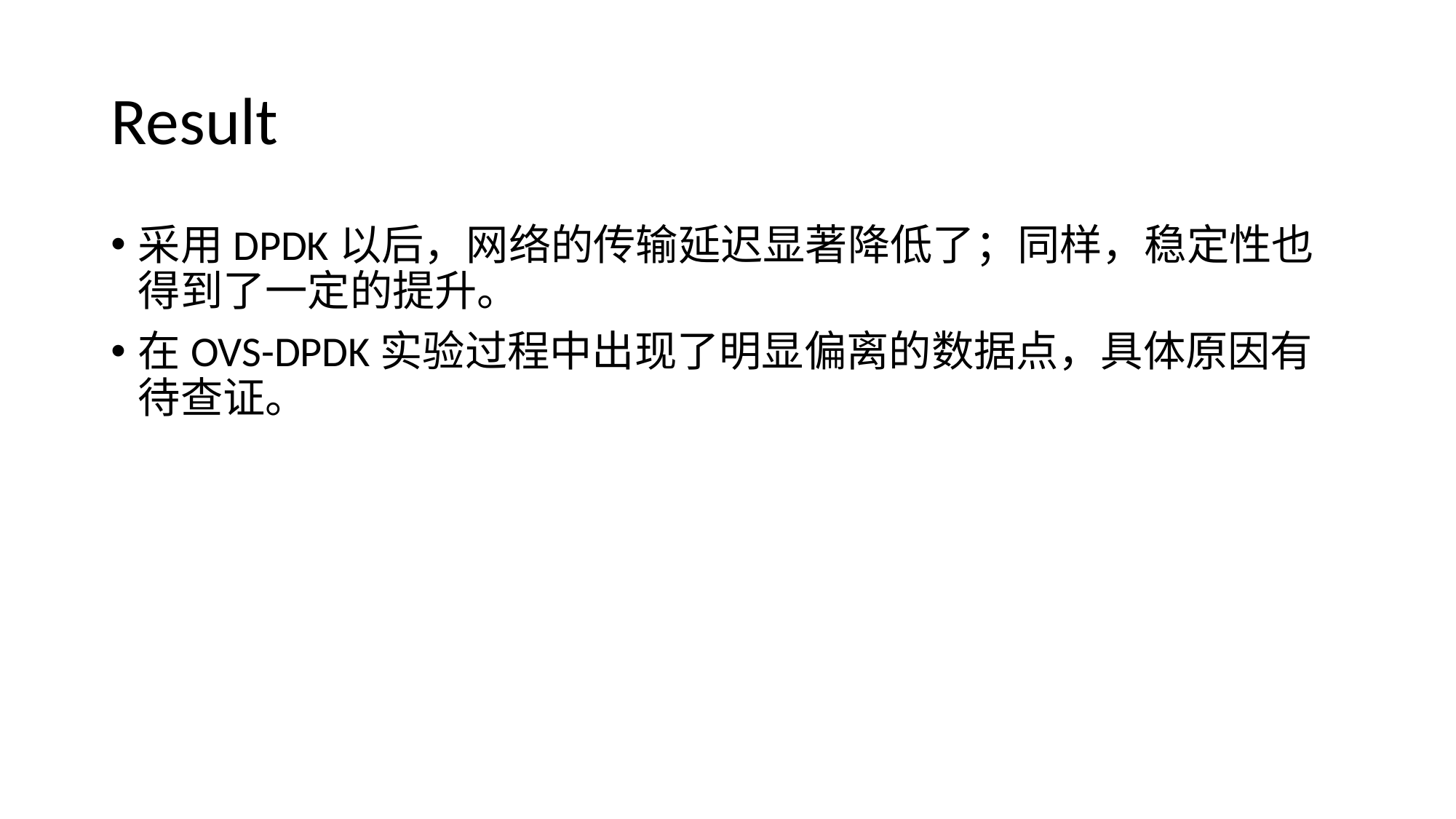

# Result
采用DPDK以后，网络的传输延迟显著降低了；同样，稳定性也得到了一定的提升。
在OVS-DPDK实验过程中出现了明显偏离的数据点，具体原因有待查证。